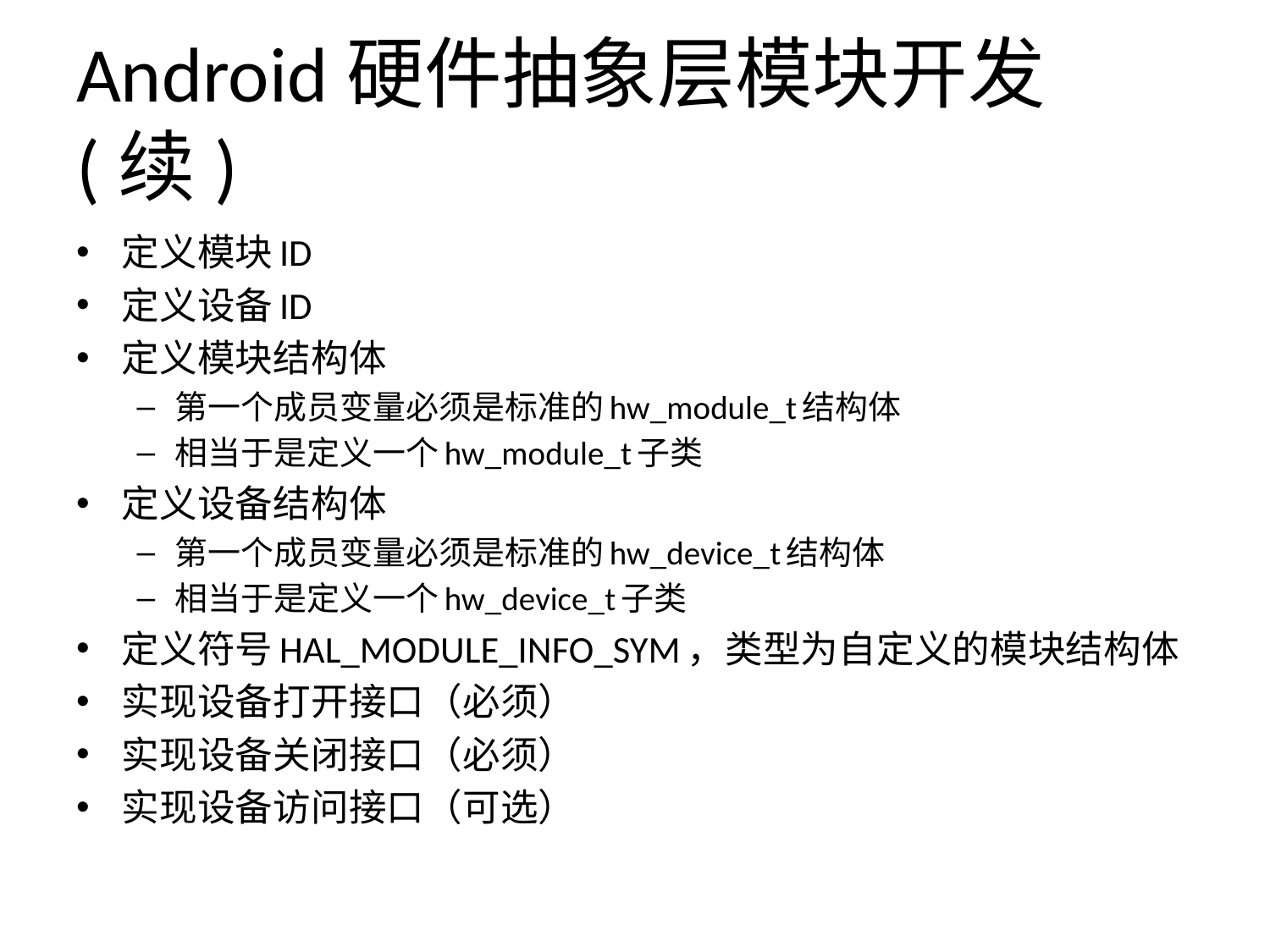

# Android硬件抽象层模块开发(续)
定义模块ID
定义设备ID
定义模块结构体
第一个成员变量必须是标准的hw_module_t结构体
相当于是定义一个hw_module_t子类
定义设备结构体
第一个成员变量必须是标准的hw_device_t结构体
相当于是定义一个hw_device_t子类
定义符号HAL_MODULE_INFO_SYM，类型为自定义的模块结构体
实现设备打开接口（必须）
实现设备关闭接口（必须）
实现设备访问接口（可选）